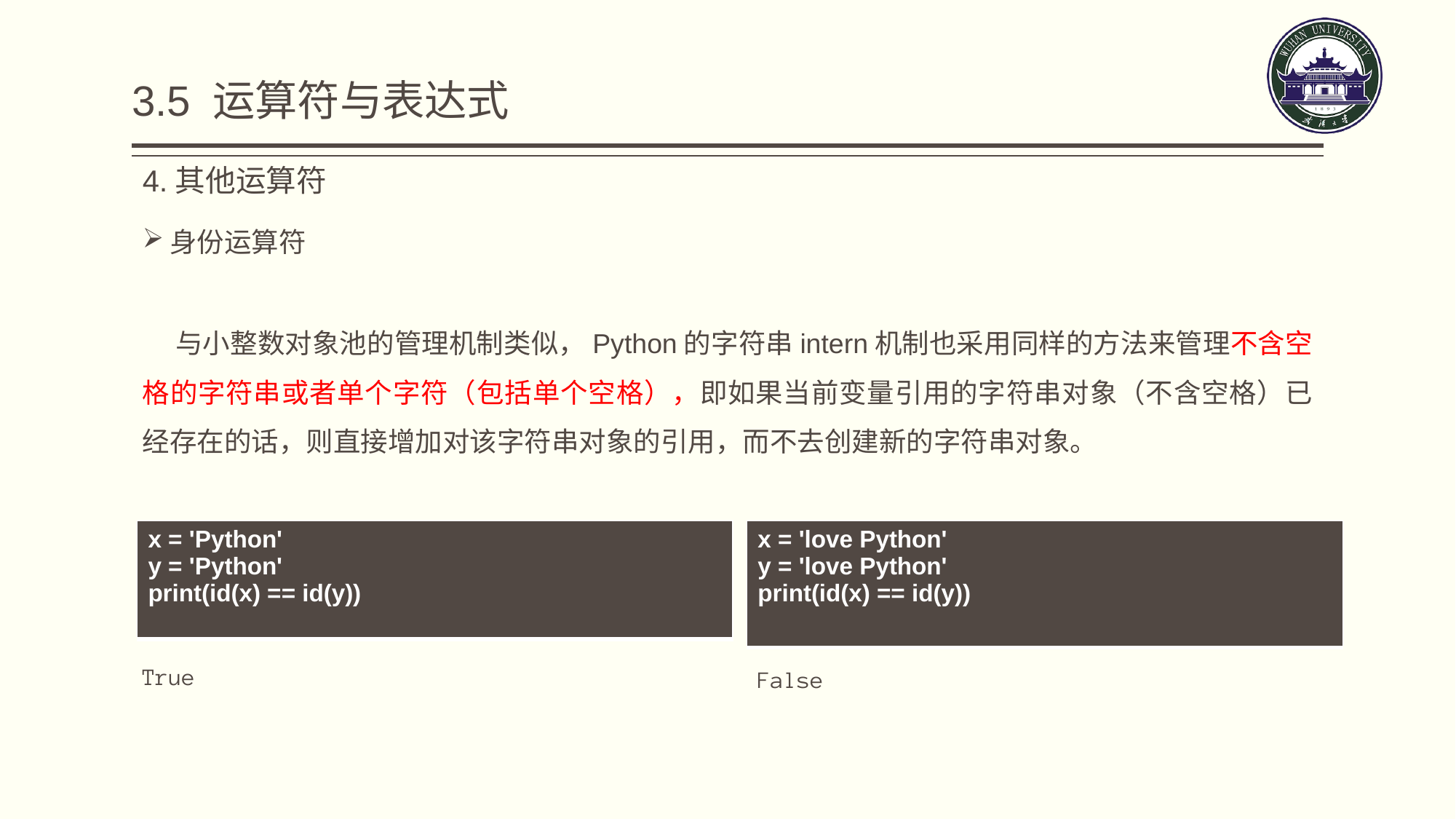

3.5 运算符与表达式
4.其他运算符
身份运算符
    与小整数对象池的管理机制类似，Python的字符串intern机制也采用同样的方法来管理不含空格的字符串或者单个字符（包括单个空格），即如果当前变量引用的字符串对象（不含空格）已经存在的话，则直接增加对该字符串对象的引用，而不去创建新的字符串对象。
| x = 'love Python' y = 'love Python' print(id(x) == id(y)) |
| --- |
| x = 'Python' y = 'Python' print(id(x) == id(y)) |
| --- |
True
False